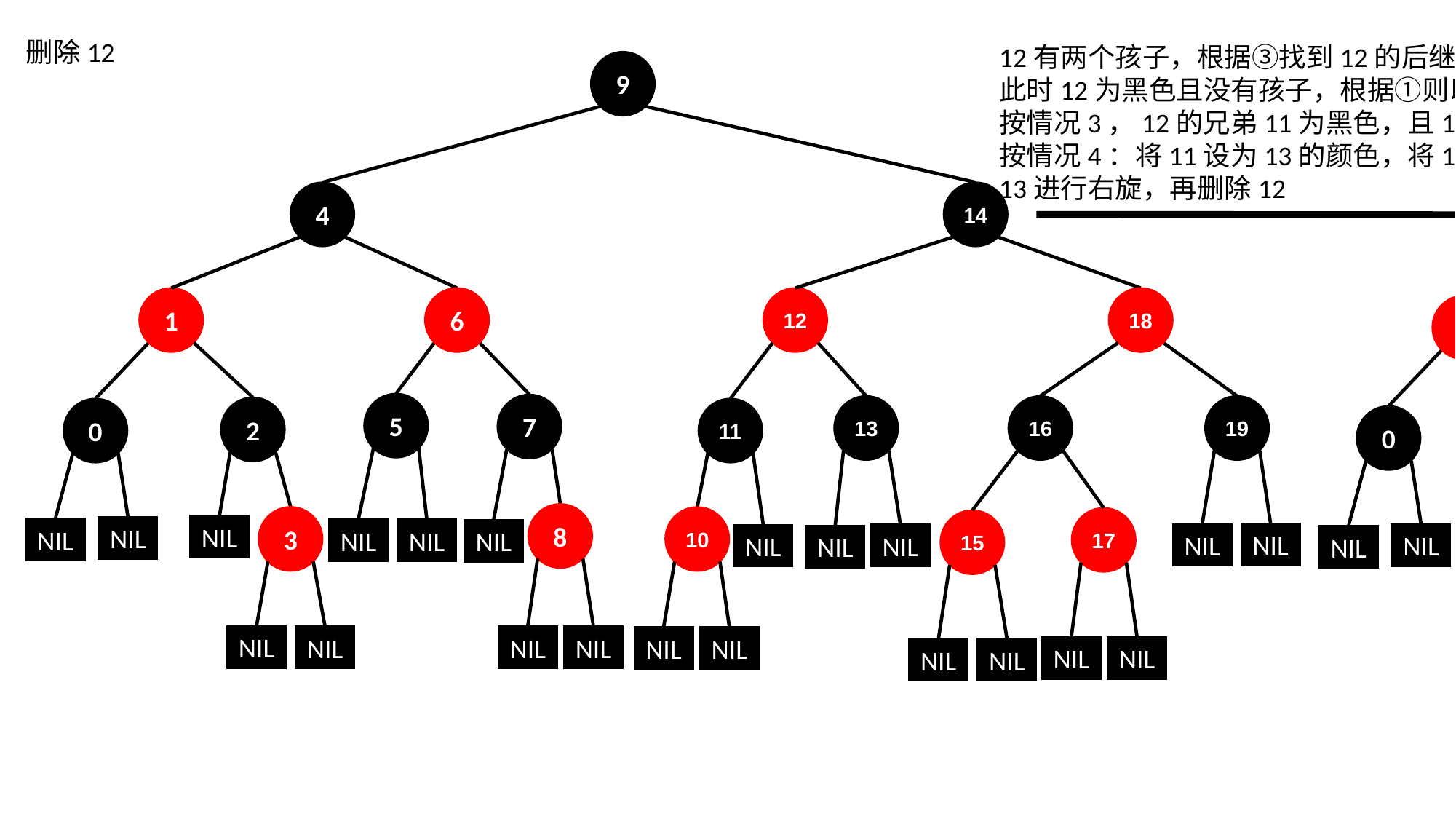

删除12
12有两个孩子，根据③找到12的后继是13，将12和13数值对换，
此时12为黑色且没有孩子，根据①则以12为当前节点进行旋转调色。
按情况3，12的兄弟11为黑色，且12的远侄10为红色
按情况4：将11设为13的颜色，将13和10设为黑色，并对
13进行右旋，再删除12
9
9
4
14
4
14
1
6
12
18
1
6
11
18
5
7
13
16
19
2
0
11
5
7
16
19
2
0
13
10
8
3
10
17
15
8
3
17
NIL
NIL
15
NIL
NIL
NIL
NIL
NIL
NIL
NIL
NIL
NIL
NIL
NIL
NIL
NIL
NIL
NIL
NIL
NIL
NIL
NIL
NIL
NIL
NIL
NIL
NIL
NIL
NIL
NIL
NIL
NIL
NIL
NIL
NIL
NIL
NIL
NIL
NIL
NIL
NIL
NIL